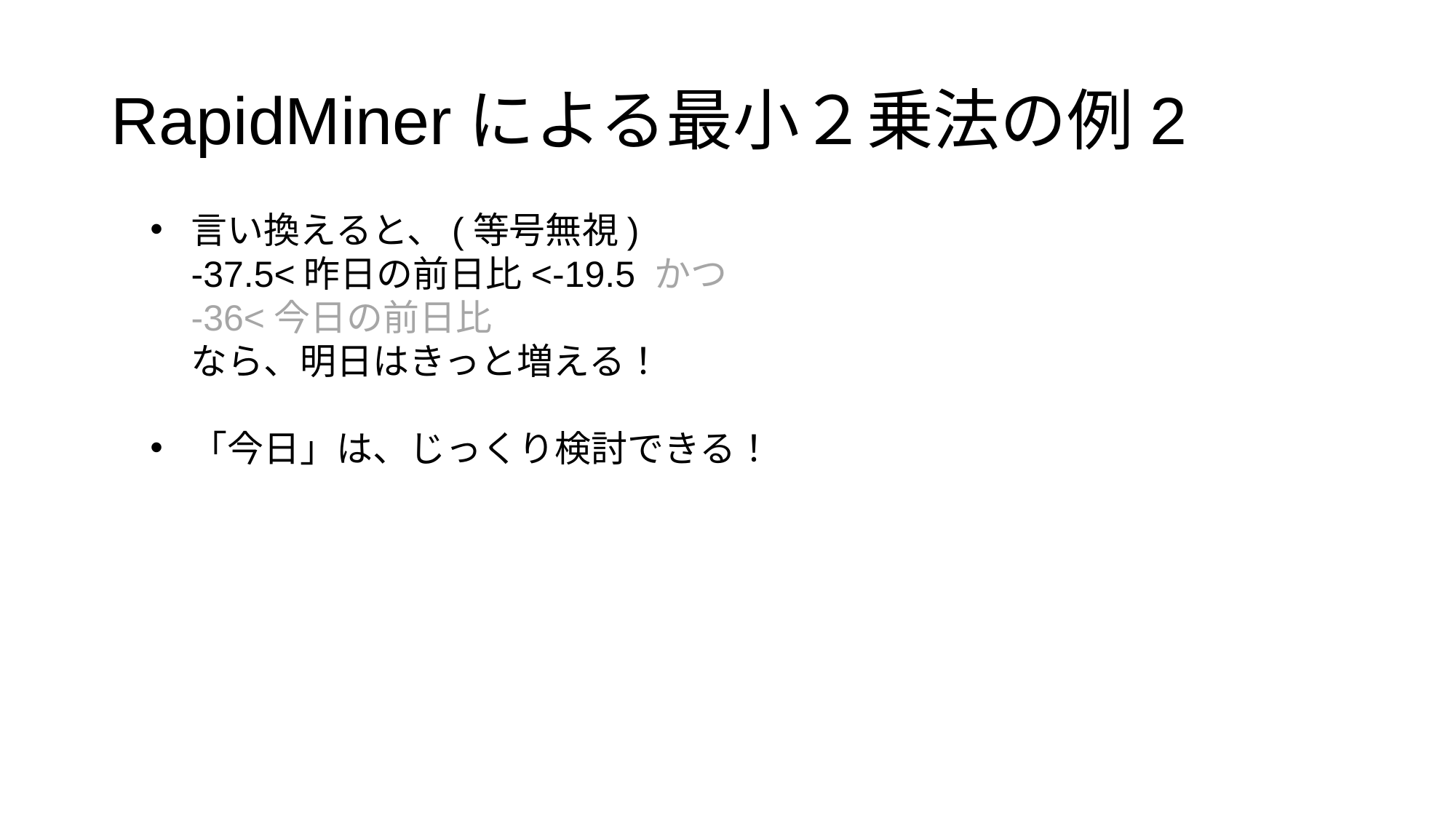

# RapidMinerによる最小２乗法の例2
言い換えると、(等号無視)
-37.5<昨日の前日比<-19.5 かつ
-36<今日の前日比
なら、明日はきっと増える！

「今日」は、じっくり検討できる！